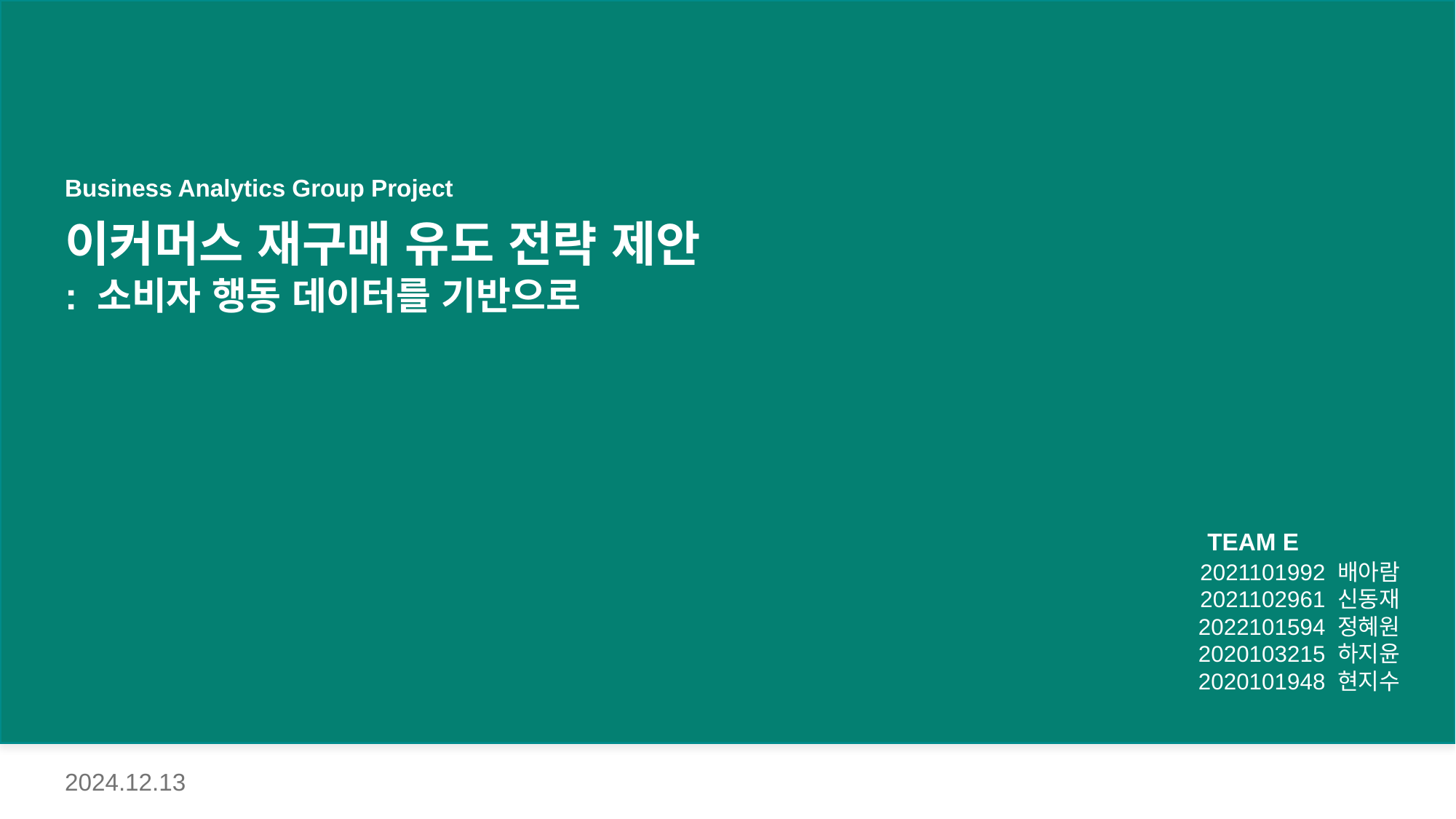

Business Analytics Group Project
이커머스 재구매 유도 전략 제안
: 소비자 행동 데이터를 기반으로
TEAM E
2021101992 배아람
2021102961 신동재
2022101594 정혜원
2020103215 하지윤
2020101948 현지수
2024.12.13